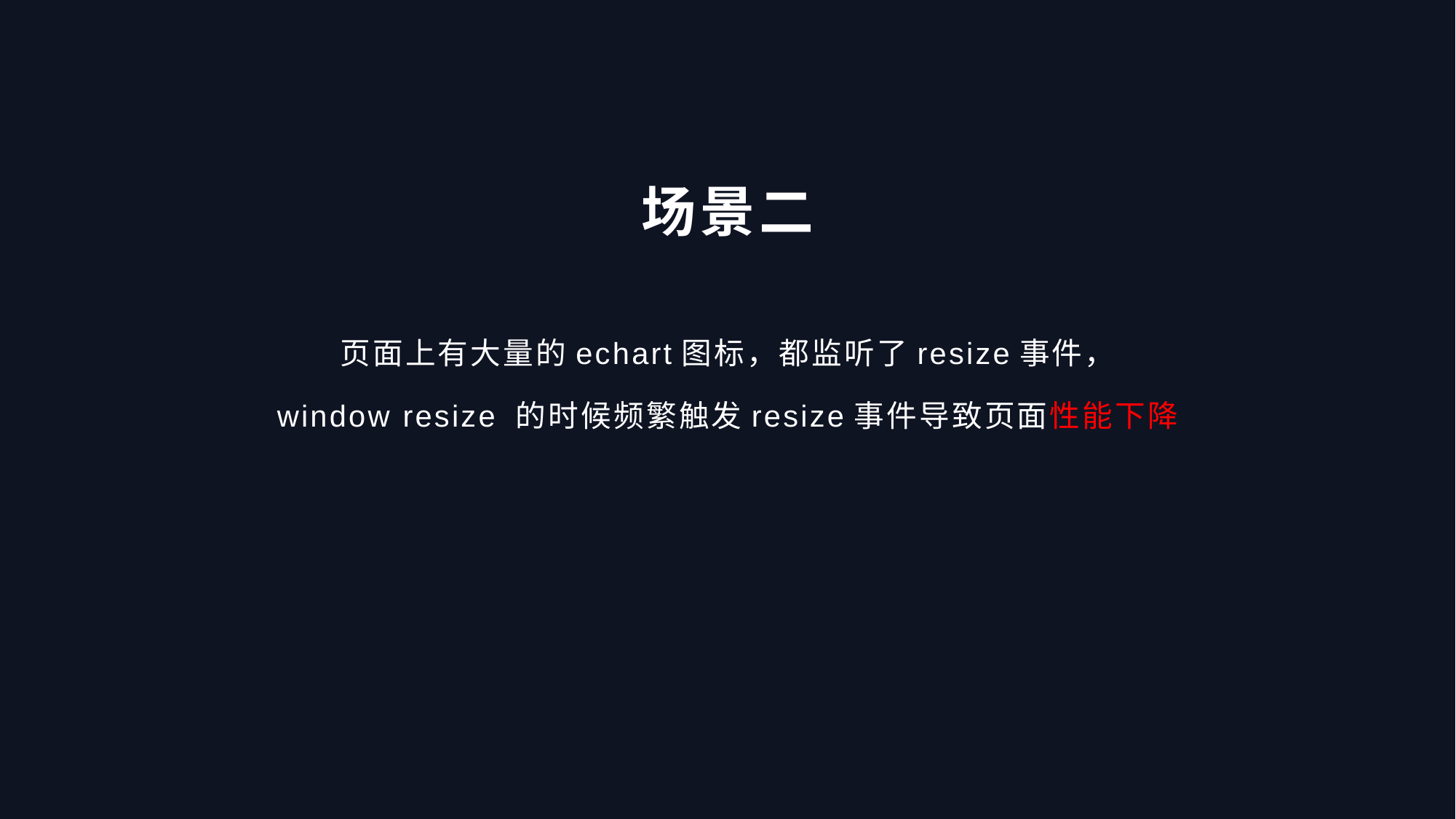

# 场景二
页面上有大量的echart图标，都监听了resize事件，
window resize 的时候频繁触发resize事件导致页面性能下降